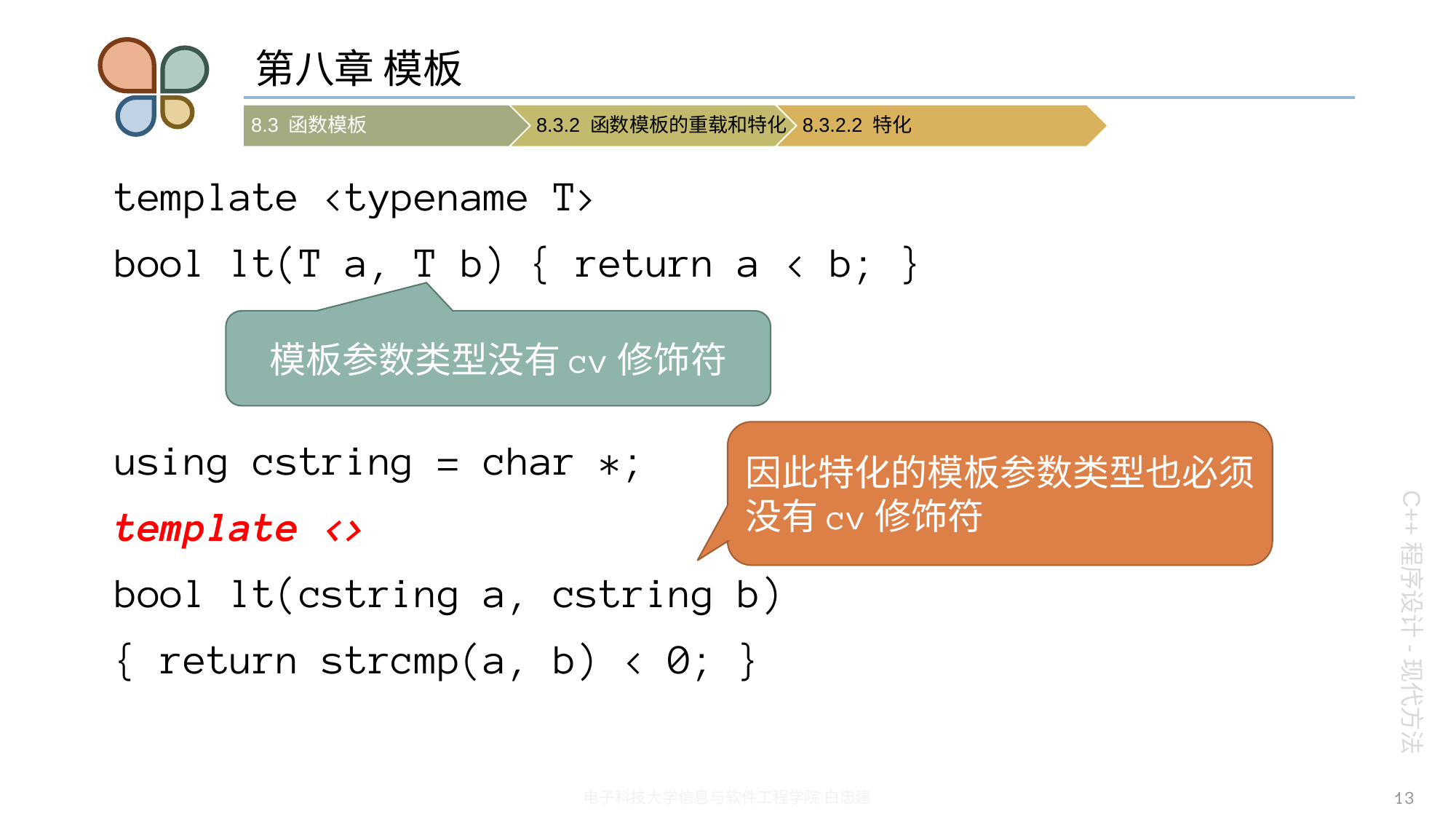

# 第八章 模板
8.3 函数模板
8.3.2 函数模板的重载和特化
8.3.2.2 特化
template <typename T>
bool lt(T a, T b) { return a < b; }

using cstring = char *;
template <>
bool lt(cstring a, cstring b)
{ return strcmp(a, b) < 0; }
模板参数类型没有cv修饰符
因此特化的模板参数类型也必须没有cv修饰符
13